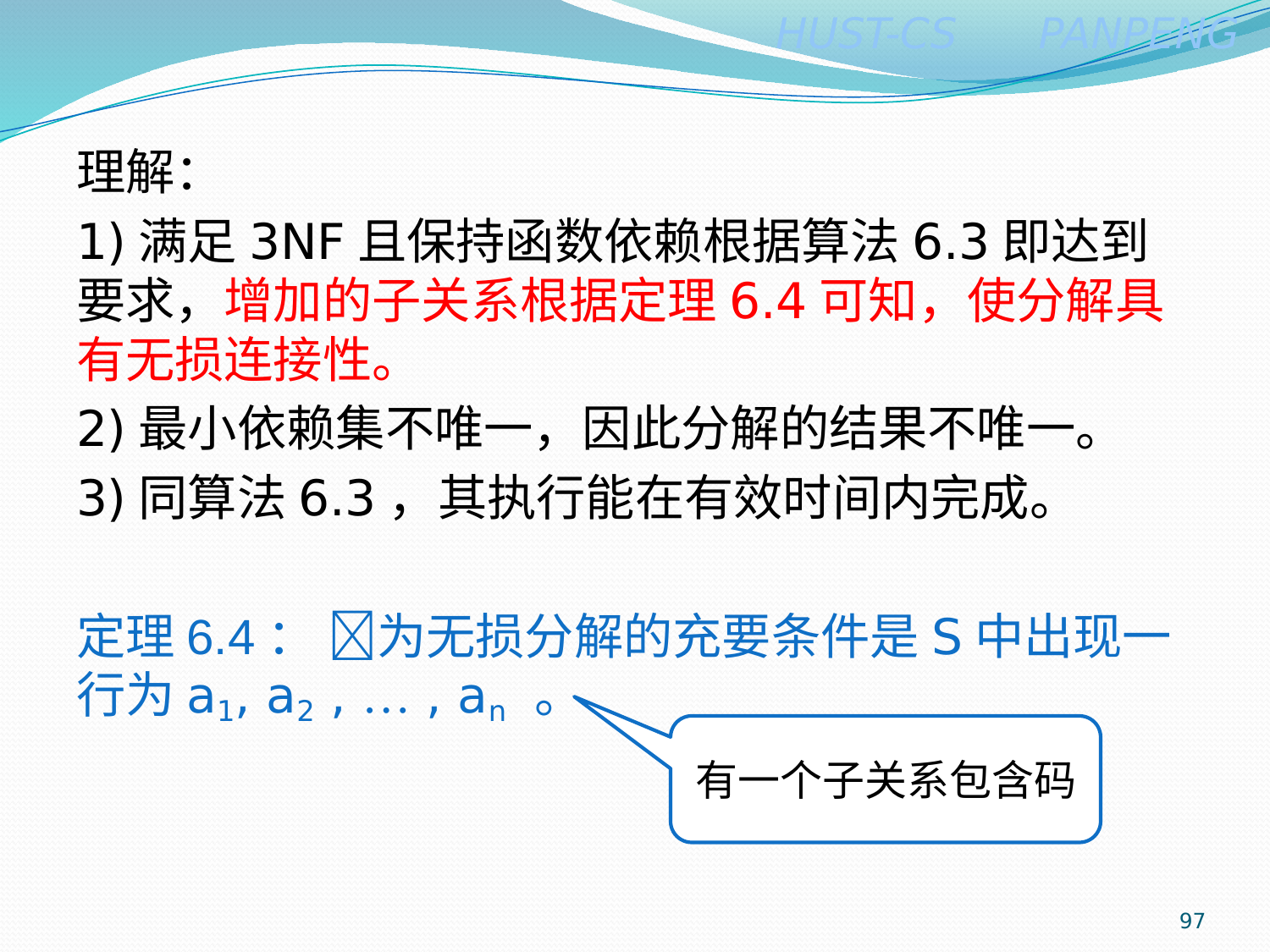

理解：
1)满足3NF且保持函数依赖根据算法6.3即达到要求，增加的子关系根据定理6.4可知，使分解具有无损连接性。
2)最小依赖集不唯一，因此分解的结果不唯一。
3)同算法6.3，其执行能在有效时间内完成。

定理6.4： ρ为无损分解的充要条件是S中出现一行为a1, a2 , … , an 。
有一个子关系包含码
97